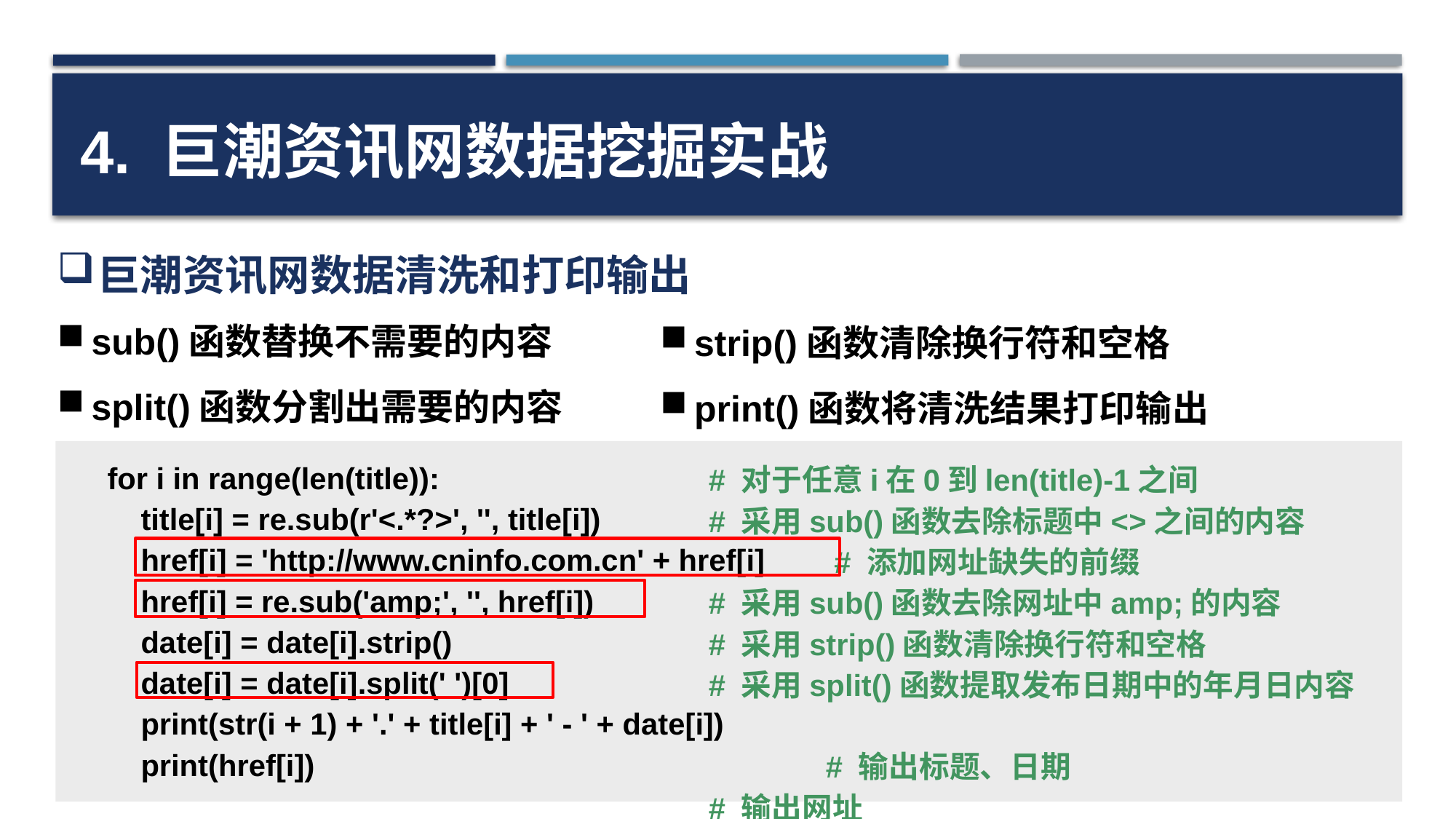

4. 巨潮资讯网数据挖掘实战
巨潮资讯网数据清洗和打印输出
sub()函数替换不需要的内容
split()函数分割出需要的内容
strip()函数清除换行符和空格
print()函数将清洗结果打印输出

for i in range(len(title)):
    title[i] = re.sub(r'<.*?>', '', title[i])
    href[i] = 'http://www.cninfo.com.cn' + href[i]
    href[i] = re.sub('amp;', '', href[i])
    date[i] = date[i].strip()
    date[i] = date[i].split(' ')[0]
    print(str(i + 1) + '.' + title[i] + ' - ' + date[i])
    print(href[i])
# 对于任意i在0到len(title)-1之间
# 采用sub()函数去除标题中<>之间的内容
               # 添加网址缺失的前缀
# 采用sub()函数去除网址中amp;的内容
# 采用strip()函数清除换行符和空格
# 采用split()函数提取发布日期中的年月日内容
              # 输出标题、日期
# 输出网址

31